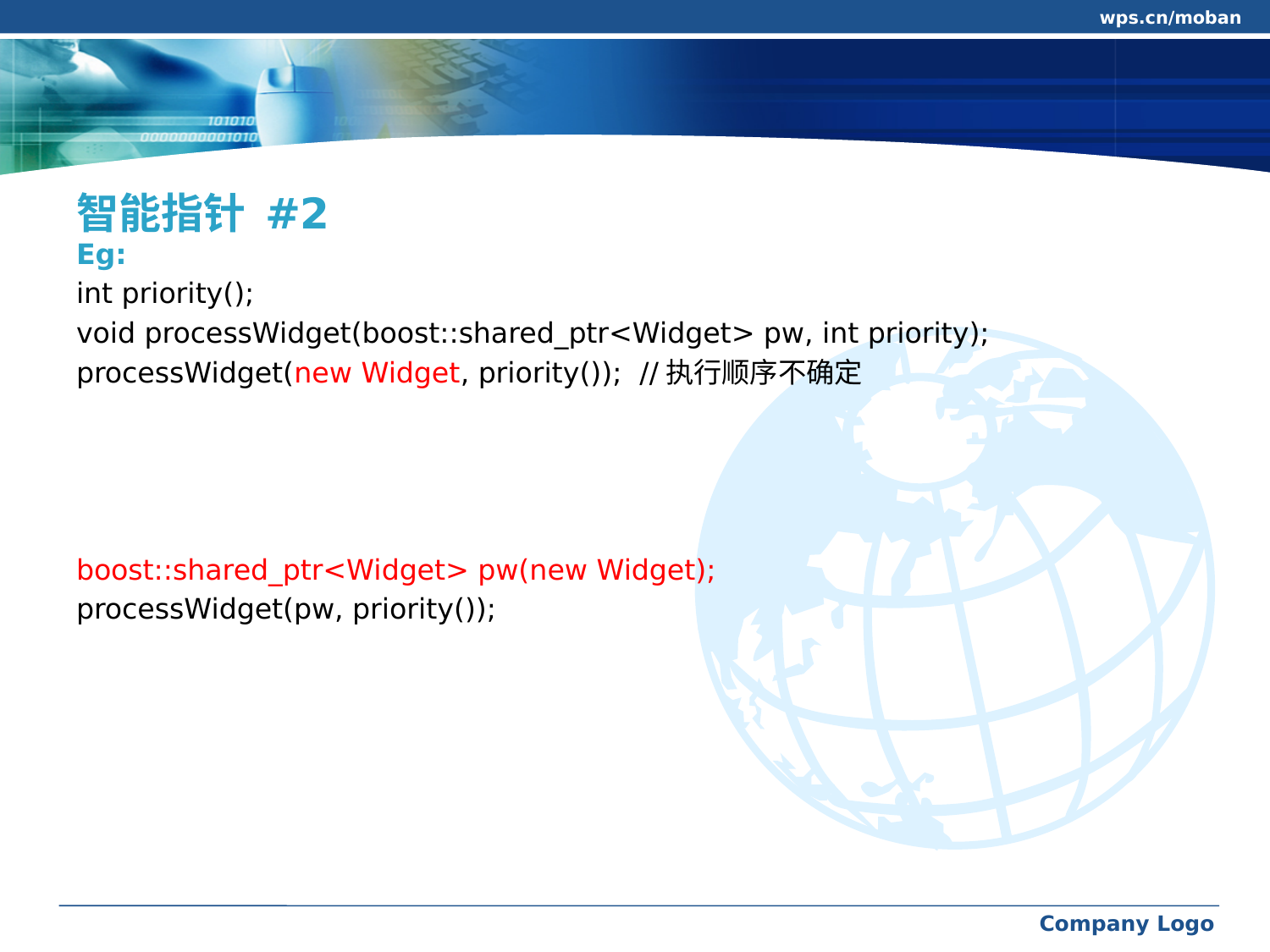

wps.cn/moban

#
智能指针 #2
Eg:
int priority();
void processWidget(boost::shared_ptr<Widget> pw, int priority);
processWidget(new Widget, priority());  //执行顺序不确定

boost::shared_ptr<Widget> pw(new Widget);
processWidget(pw, priority());

Company Logo